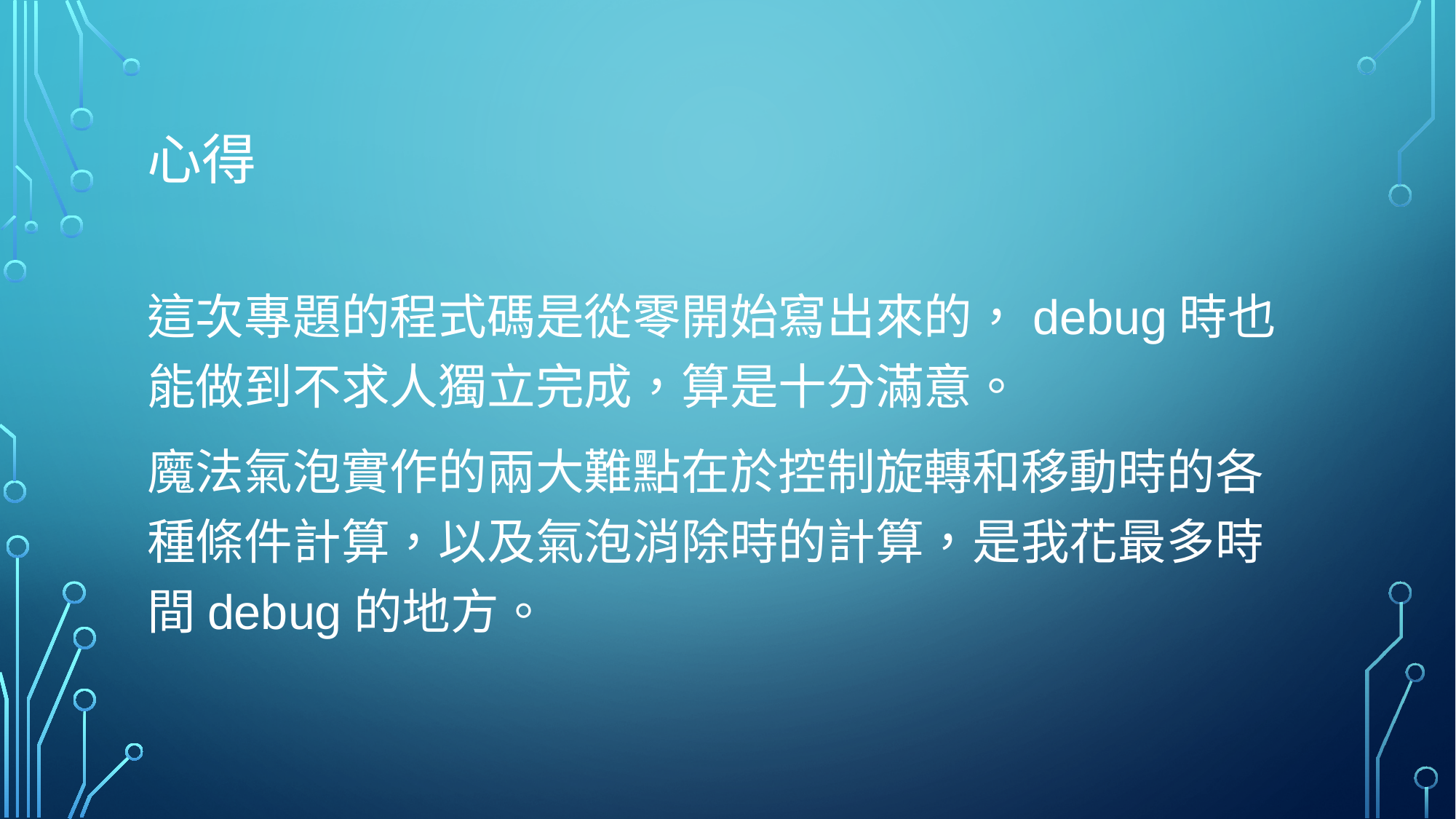

# 心得
這次專題的程式碼是從零開始寫出來的，debug時也能做到不求人獨立完成，算是十分滿意。
魔法氣泡實作的兩大難點在於控制旋轉和移動時的各種條件計算，以及氣泡消除時的計算，是我花最多時間debug的地方。